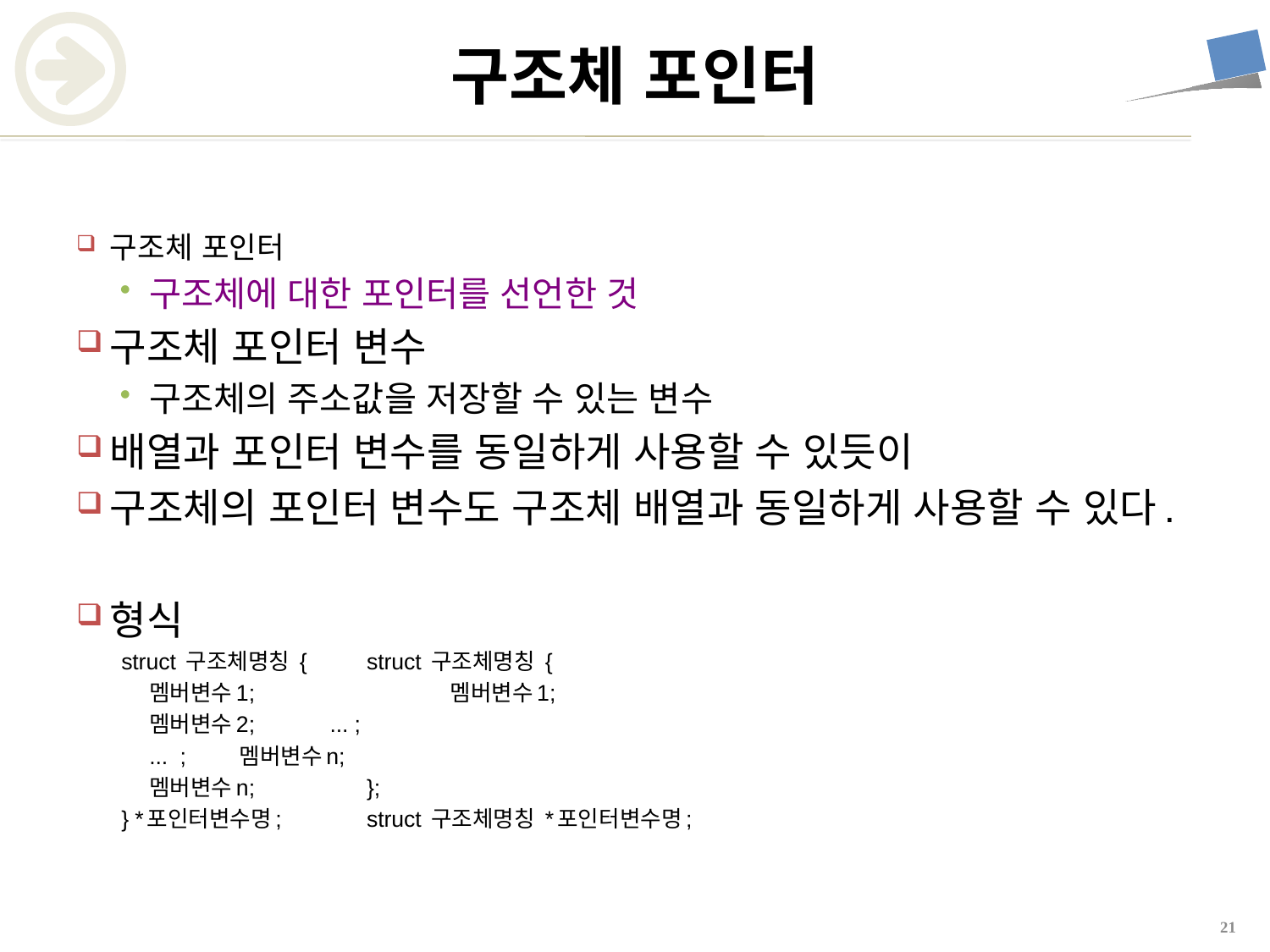

# 구조체 포인터
구조체 포인터
구조체에 대한 포인터를 선언한 것
구조체 포인터 변수
구조체의 주소값을 저장할 수 있는 변수
배열과 포인터 변수를 동일하게 사용할 수 있듯이
구조체의 포인터 변수도 구조체 배열과 동일하게 사용할 수 있다.

형식
struct 구조체명칭 {		      struct 구조체명칭 {
	멤버변수1;			                   멤버변수1;
	멤버변수2;			... ;
	...  ;				멤버변수n;
	멤버변수n; 		      };
} *포인터변수명; 		      struct 구조체명칭 *포인터변수명;
21